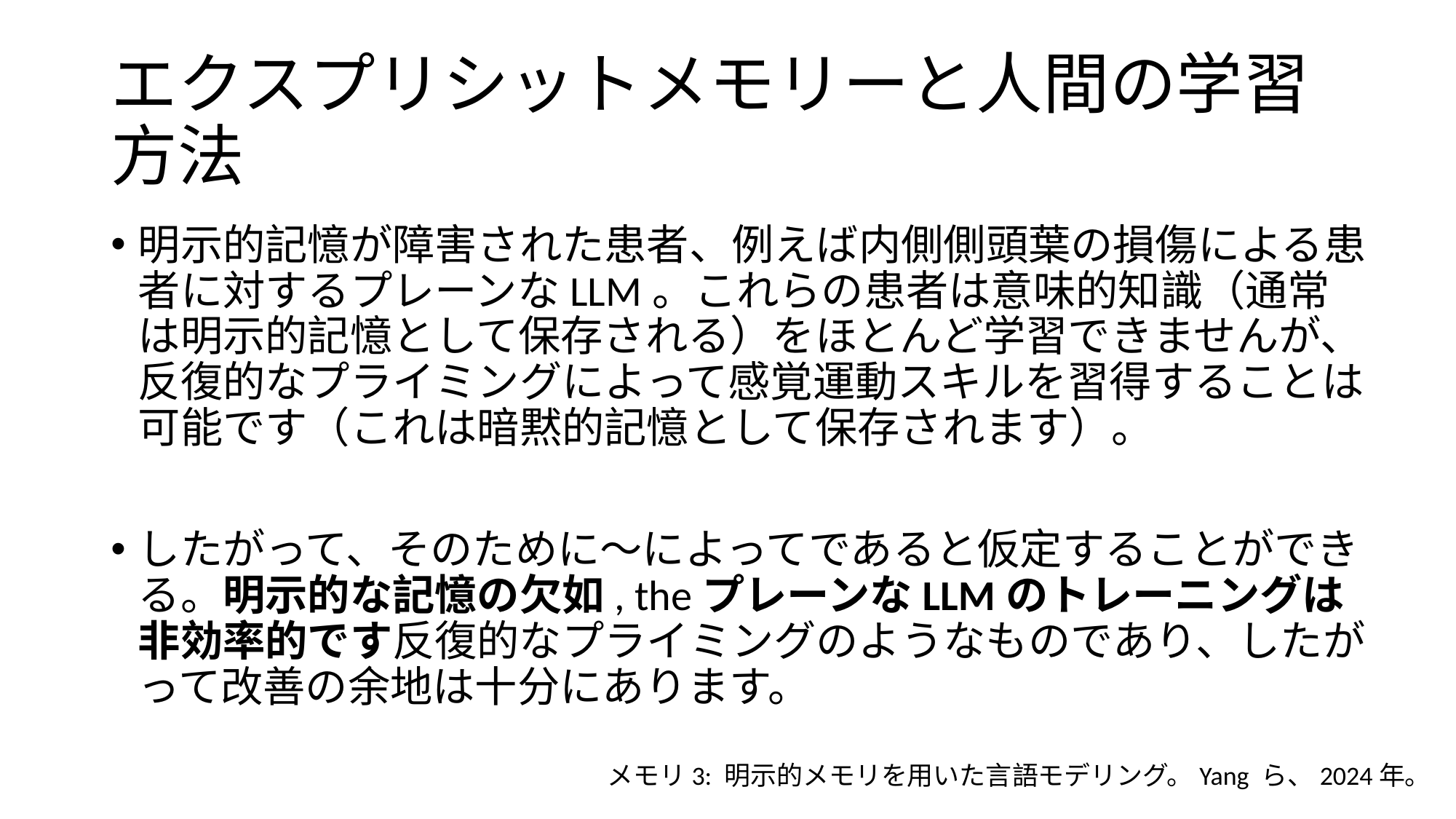

# エクスプリシットメモリーと人間の学習方法
明示的記憶が障害された患者、例えば内側側頭葉の損傷による患者に対するプレーンなLLM。これらの患者は意味的知識（通常は明示的記憶として保存される）をほとんど学習できませんが、反復的なプライミングによって感覚運動スキルを習得することは可能です（これは暗黙的記憶として保存されます）。

したがって、そのために～によってであると仮定することができる。明示的な記憶の欠如, theプレーンなLLMのトレーニングは非効率的です反復的なプライミングのようなものであり、したがって改善の余地は十分にあります。
メモリ3: 明示的メモリを用いた言語モデリング。Yang ら、2024年。